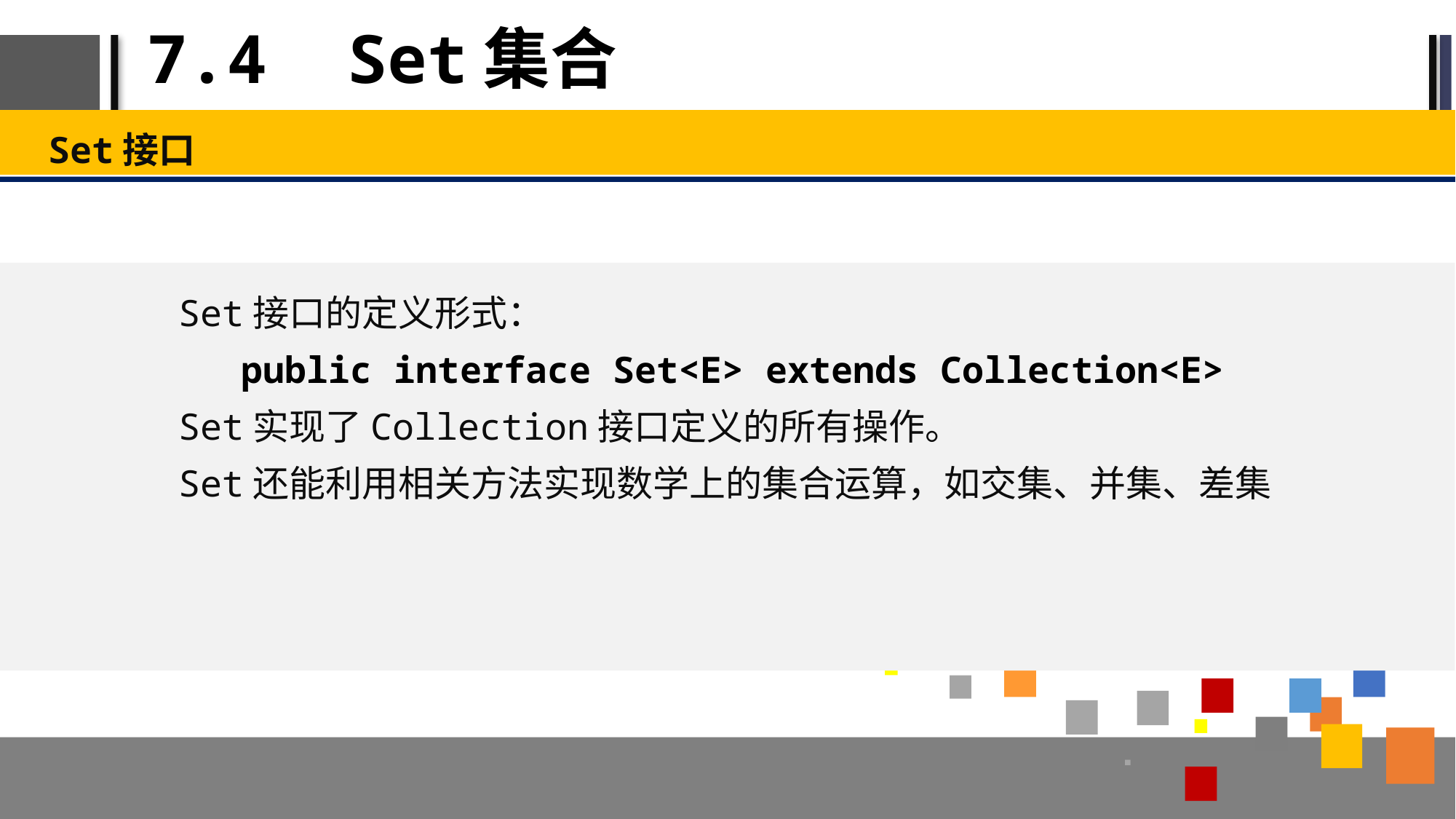

# 7.4  Set集合

Set接口

Set接口的定义形式：
public interface Set<E> extends Collection<E>
Set实现了Collection接口定义的所有操作。
Set还能利用相关方法实现数学上的集合运算，如交集、并集、差集